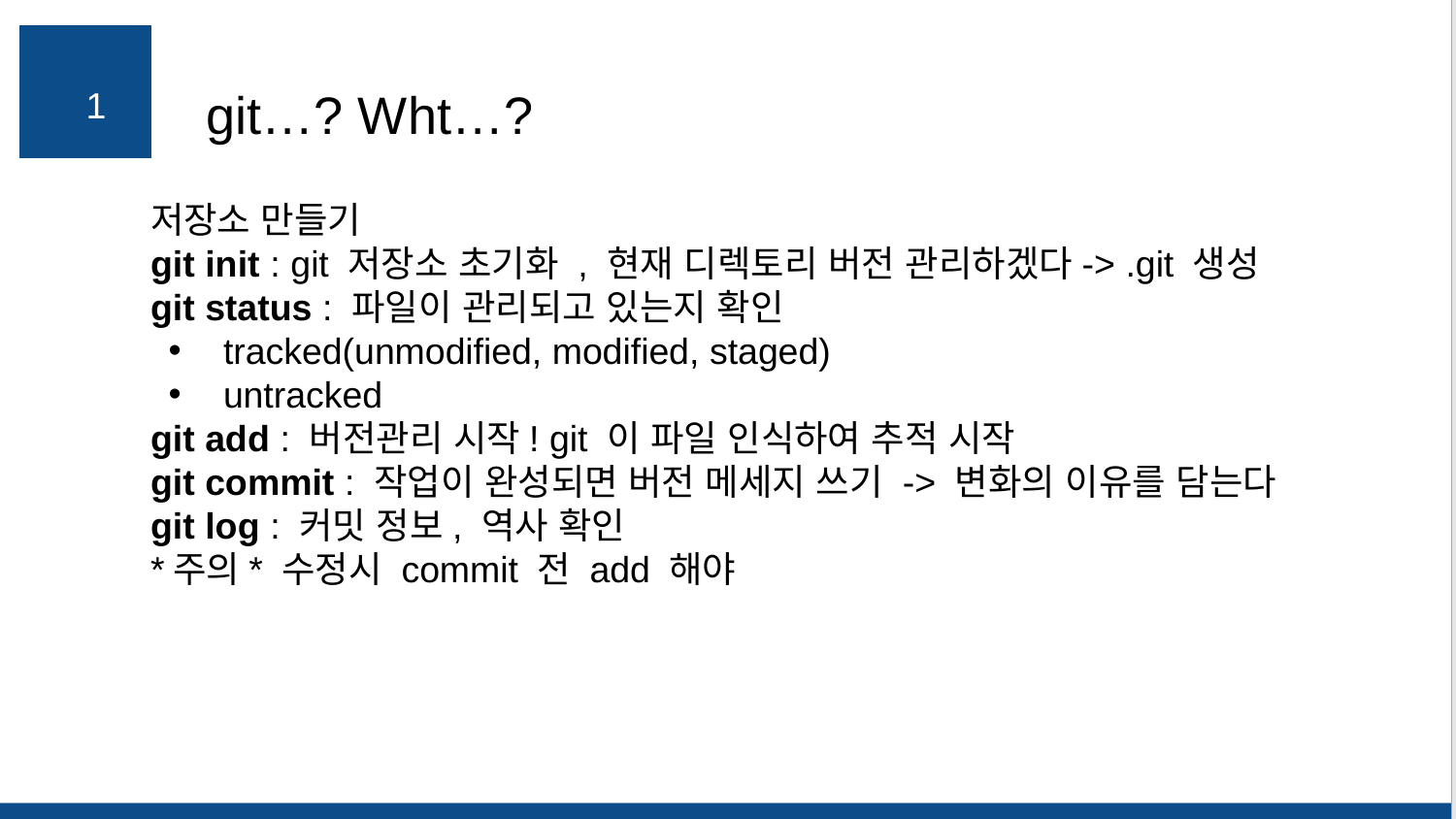

# git…? Wht…?
1
저장소 만들기
git init : git 저장소 초기화 , 현재 디렉토리 버전 관리하겠다-> .git 생성
git status : 파일이 관리되고 있는지 확인
tracked(unmodified, modified, staged)
untracked
git add : 버전관리 시작! git 이 파일 인식하여 추적 시작
git commit : 작업이 완성되면 버전 메세지 쓰기 -> 변화의 이유를 담는다
git log : 커밋 정보, 역사 확인
*주의* 수정시 commit 전 add 해야